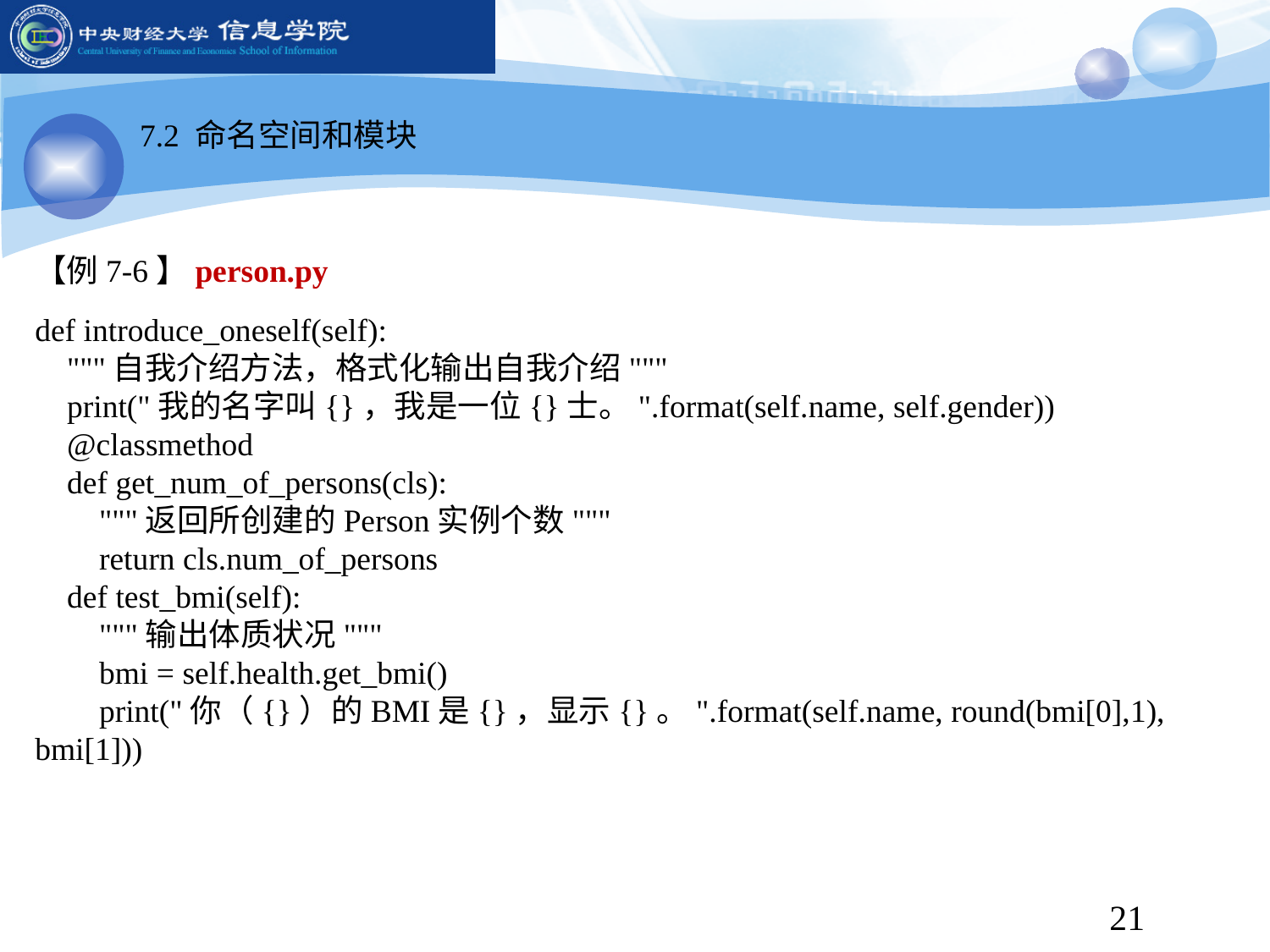

7.2 命名空间和模块

【例7-6】person.py

def introduce_oneself(self):
    """自我介绍方法，格式化输出自我介绍"""
    print("我的名字叫{}，我是一位{}士。".format(self.name, self.gender))
    @classmethod
    def get_num_of_persons(cls):
        """返回所创建的Person实例个数"""
        return cls.num_of_persons
    def test_bmi(self):
        """输出体质状况"""
        bmi = self.health.get_bmi()
        print("你（{}）的BMI是{}，显示{}。".format(self.name, round(bmi[0],1), bmi[1]))